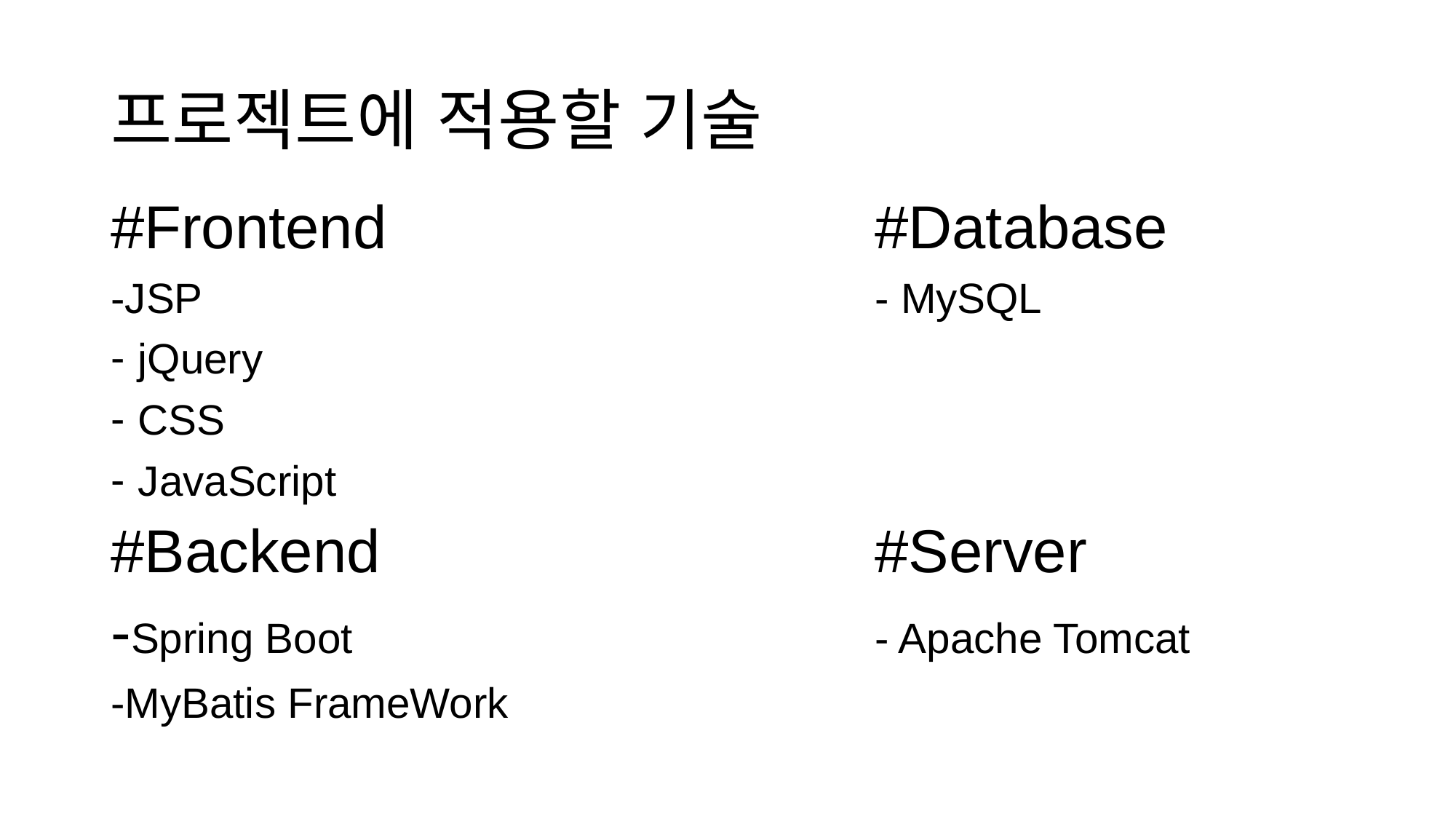

# 프로젝트에 적용할 기술
#Frontend					#Database
-JSP							- MySQL
jQuery
CSS
JavaScript
#Backend					#Server
-Spring Boot					- Apache Tomcat
-MyBatis FrameWork